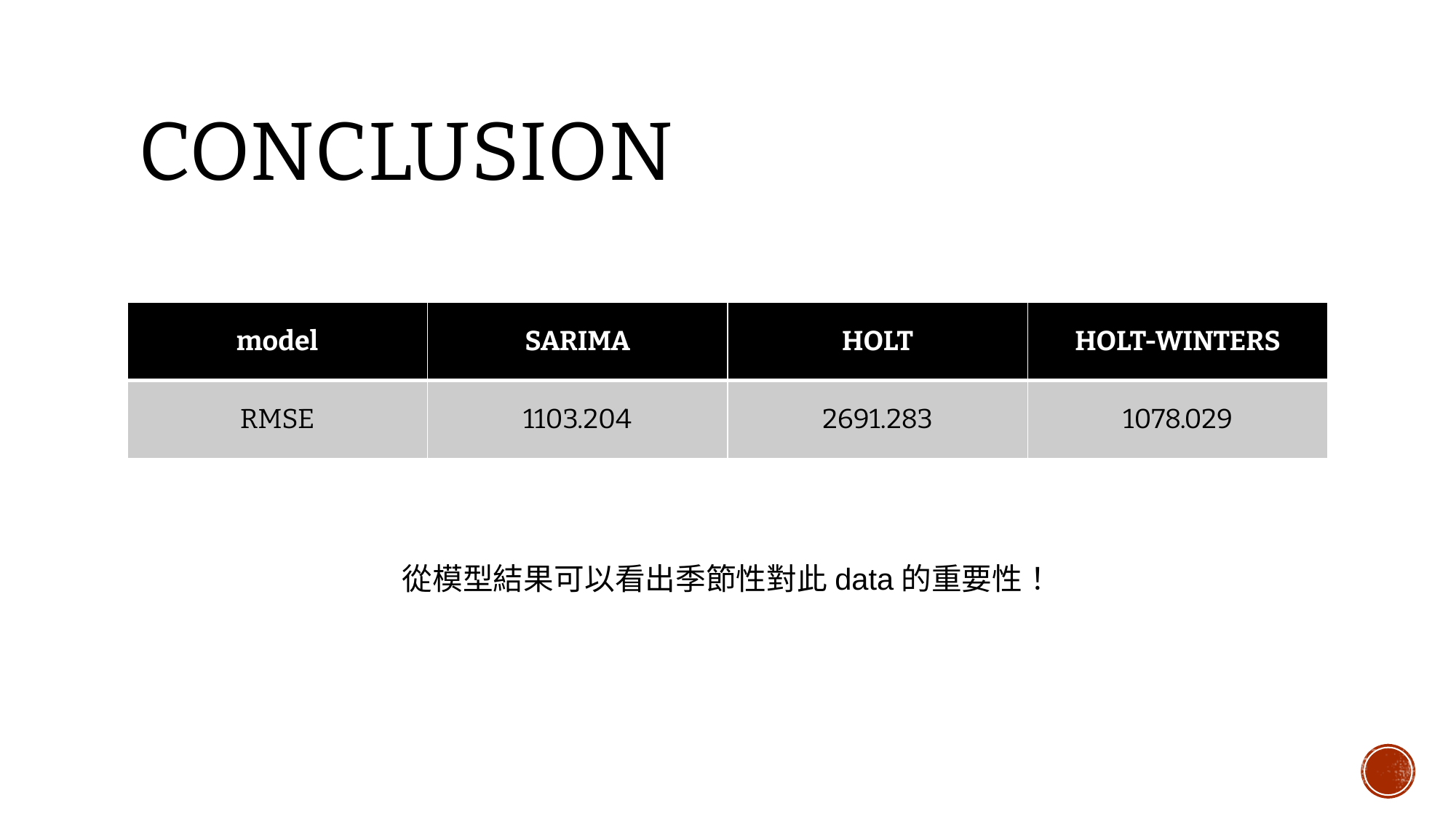

# conclusion
| model | SARIMA | HOLT | HOLT-WINTERS |
| --- | --- | --- | --- |
| RMSE | 1103.204 | 2691.283 | 1078.029 |
從模型結果可以看出季節性對此data的重要性！